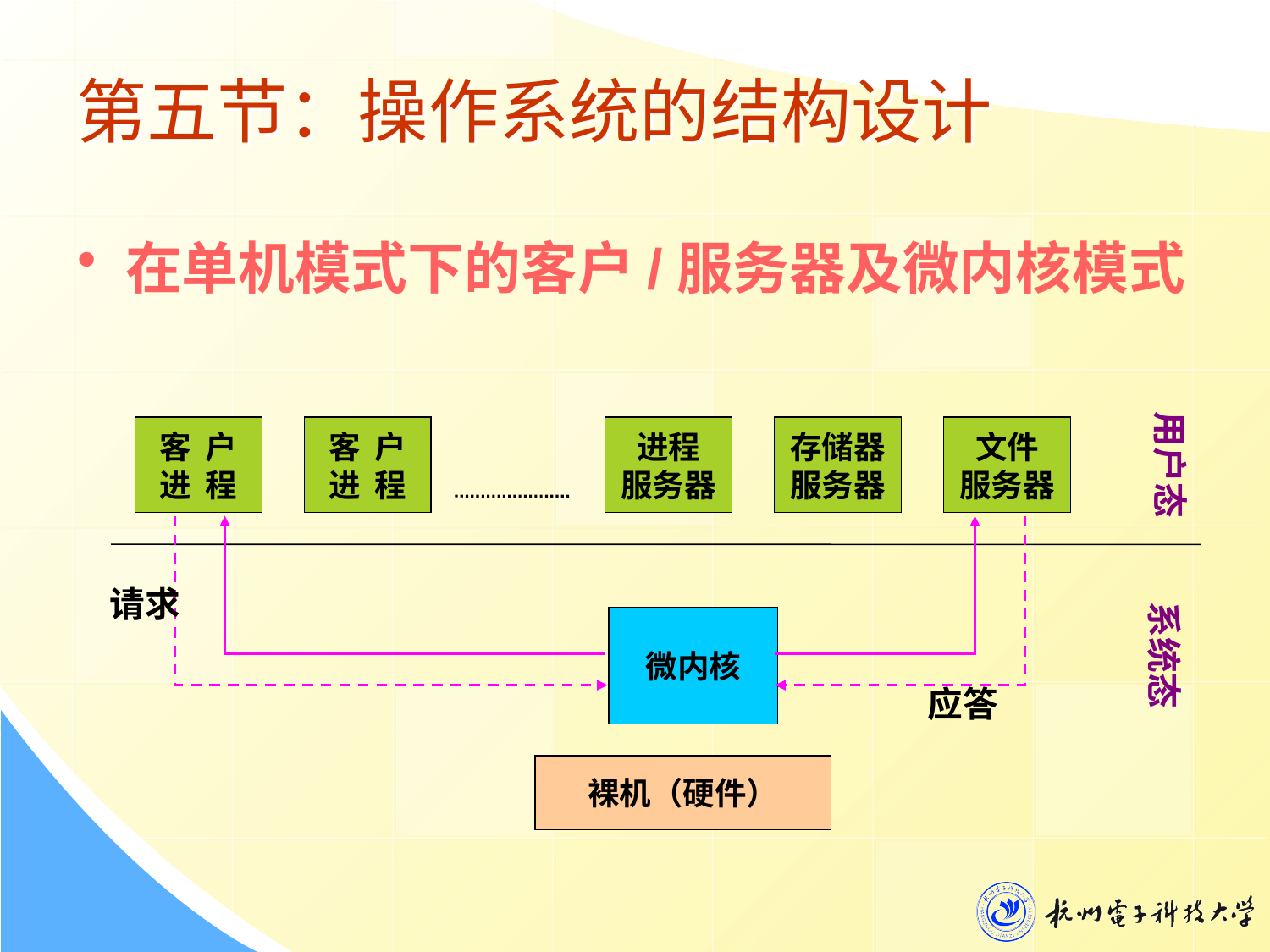

# 第五节：操作系统的结构设计
在单机模式下的客户/服务器及微内核模式
用户态
客  户
进  程
客  户
进  程
进程
服务器
存储器
服务器
文件
服务器

系统态

请求
微内核
应答
裸机（硬件）